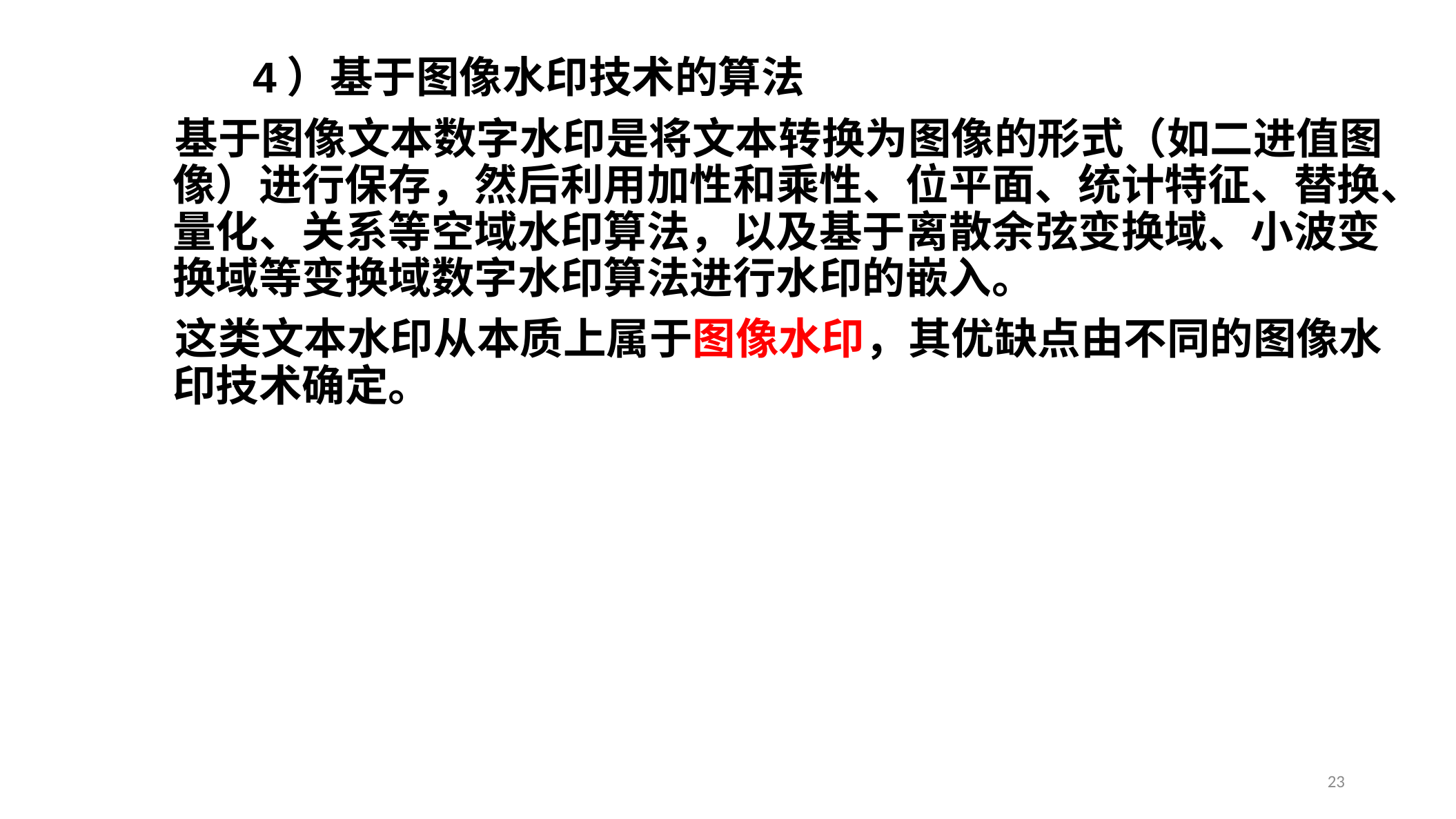

4）基于图像水印技术的算法
        基于图像文本数字水印是将文本转换为图像的形式（如二进值图像）进行保存，然后利用加性和乘性、位平面、统计特征、替换、量化、关系等空域水印算法，以及基于离散余弦变换域、小波变换域等变换域数字水印算法进行水印的嵌入。
        这类文本水印从本质上属于图像水印，其优缺点由不同的图像水印技术确定。
23